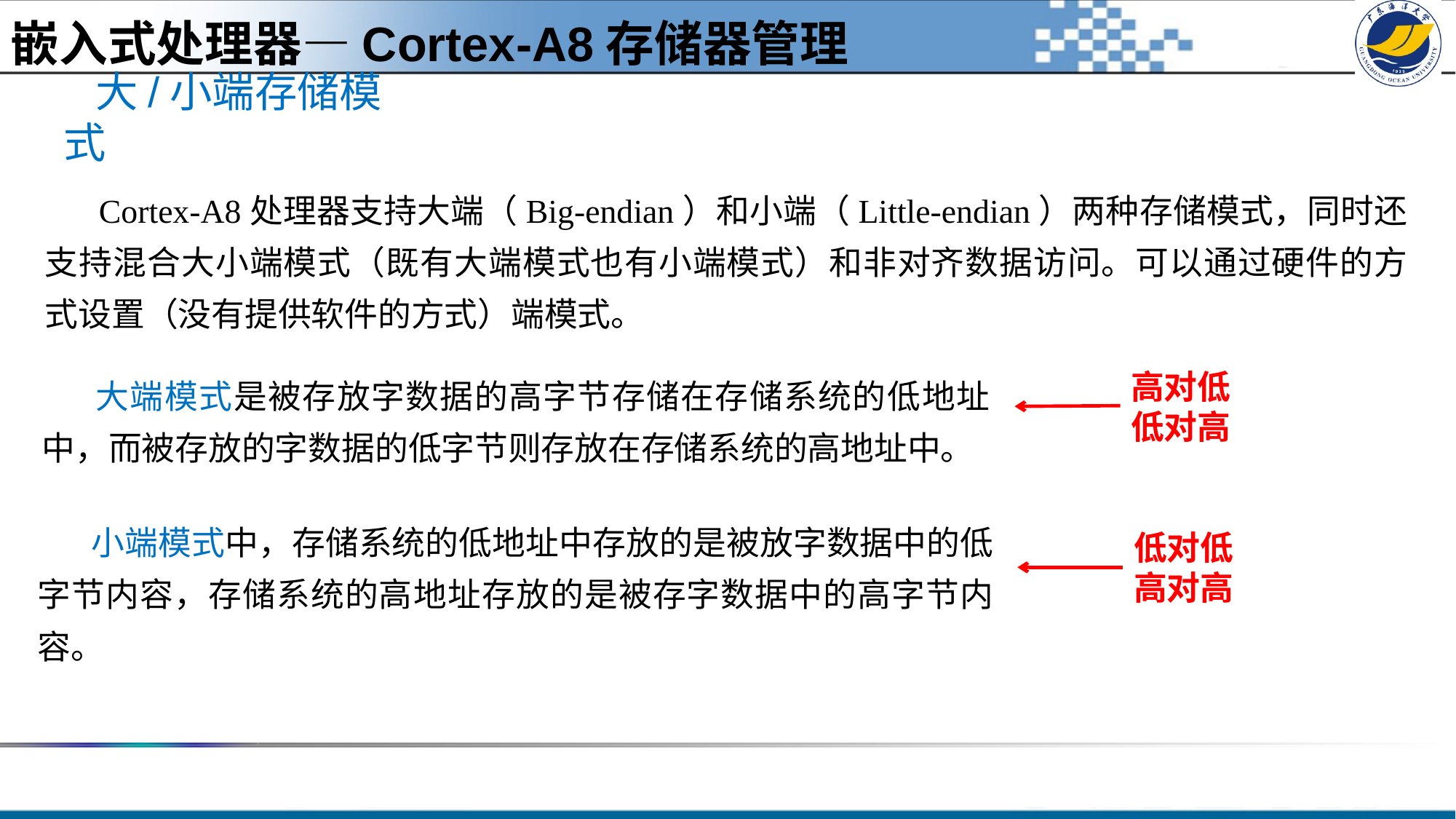

嵌入式处理器—Cortex-A8存储器管理
大/小端存储模式
Cortex-A8处理器支持大端（Big-endian）和小端（Little-endian）两种存储模式，同时还支持混合大小端模式（既有大端模式也有小端模式）和非对齐数据访问。可以通过硬件的方式设置（没有提供软件的方式）端模式。
大端模式是被存放字数据的高字节存储在存储系统的低地址中，而被存放的字数据的低字节则存放在存储系统的高地址中。
高对低
低对高
小端模式中，存储系统的低地址中存放的是被放字数据中的低字节内容，存储系统的高地址存放的是被存字数据中的高字节内容。
低对低
高对高
98